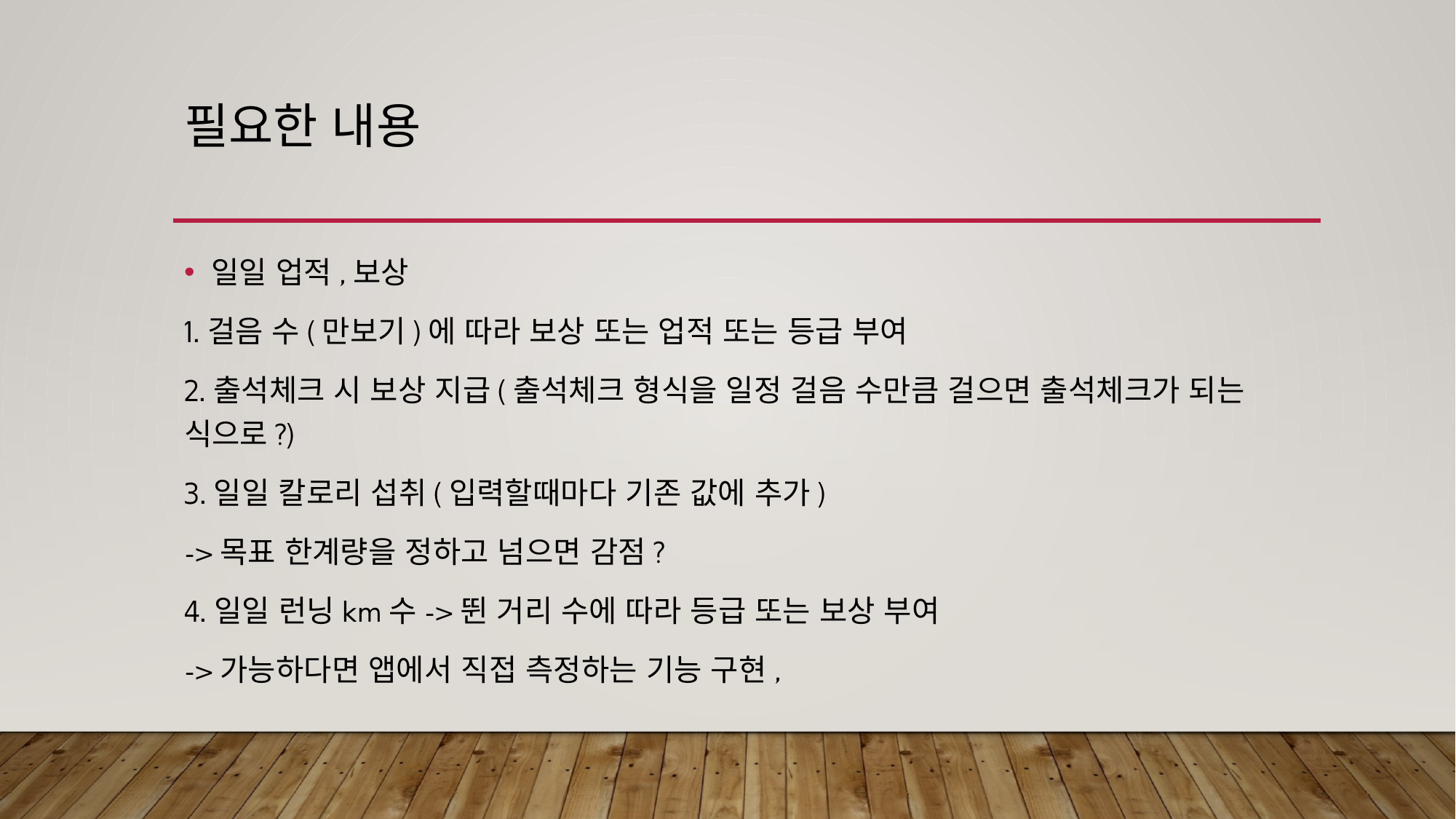

# 필요한 내용
일일 업적,보상
1.걸음 수(만보기)에 따라 보상 또는 업적 또는 등급 부여
2.출석체크 시 보상 지급(출석체크 형식을 일정 걸음 수만큼 걸으면 출석체크가 되는 식으로?)
3.일일 칼로리 섭취(입력할때마다 기존 값에 추가)
->목표 한계량을 정하고 넘으면 감점?
4.일일 런닝km수->뛴 거리 수에 따라 등급 또는 보상 부여
->가능하다면 앱에서 직접 측정하는 기능 구현,